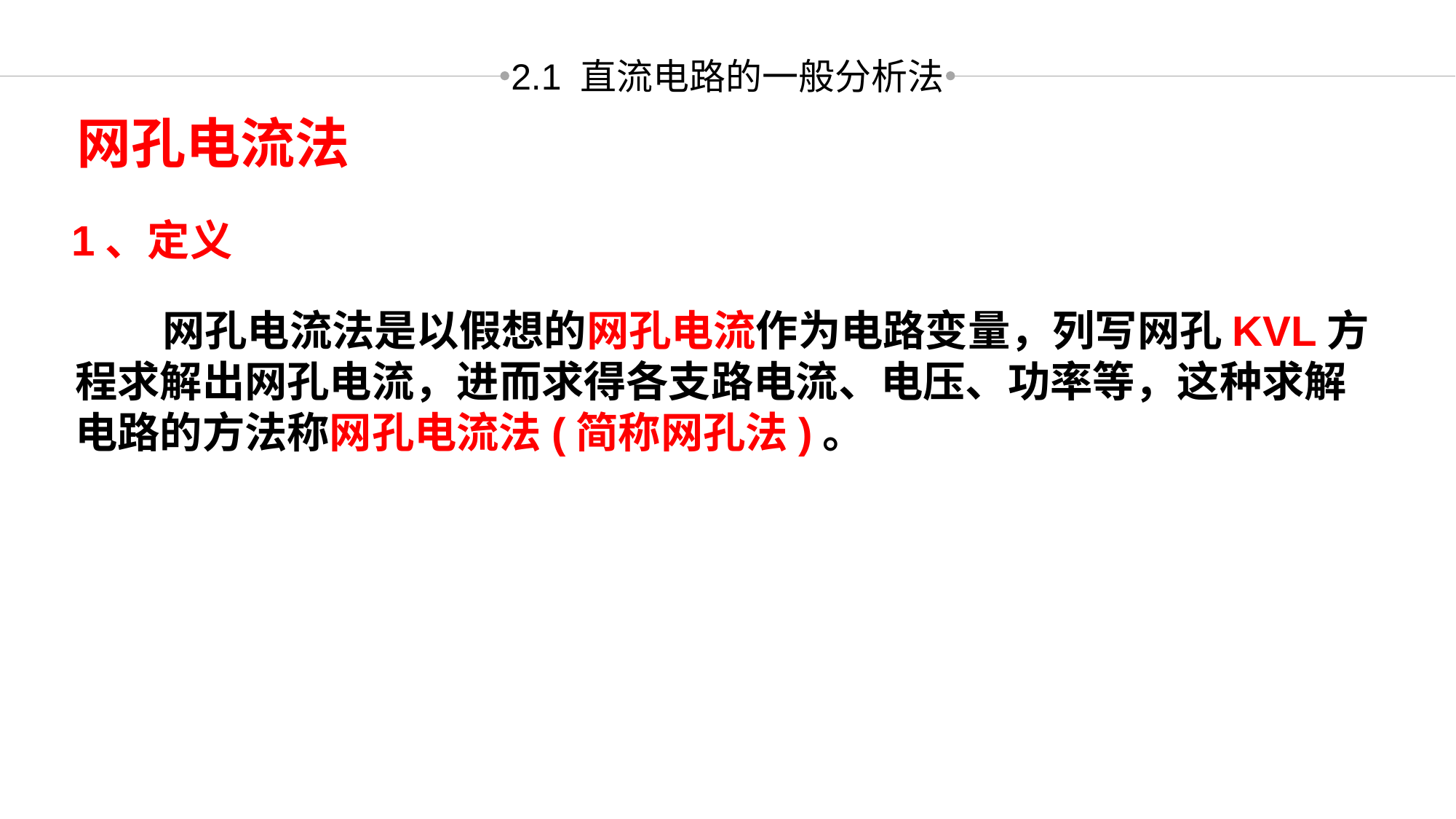

2.1 直流电路的一般分析法
网孔电流法
1、定义
        网孔电流法是以假想的网孔电流作为电路变量，列写网孔KVL方程求解出网孔电流，进而求得各支路电流、电压、功率等，这种求解电路的方法称网孔电流法(简称网孔法)。